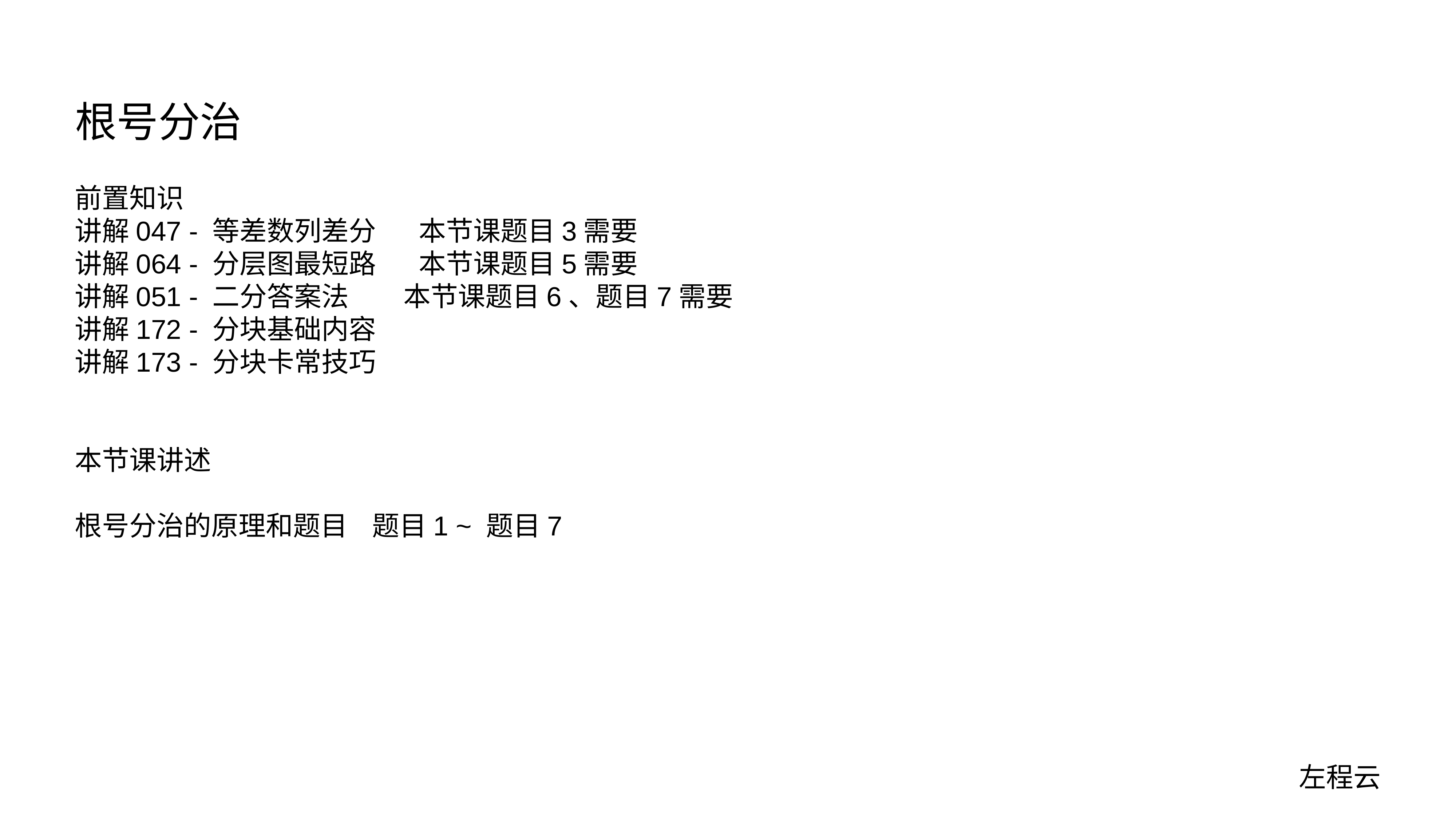

# 根号分治
前置知识
讲解047 - 等差数列差分       本节课题目3需要
讲解064 - 分层图最短路       本节课题目5需要
讲解051 - 二分答案法         本节课题目6、题目7需要
讲解172 - 分块基础内容
讲解173 - 分块卡常技巧

本节课讲述

根号分治的原理和题目    题目1 ~ 题目7
左程云